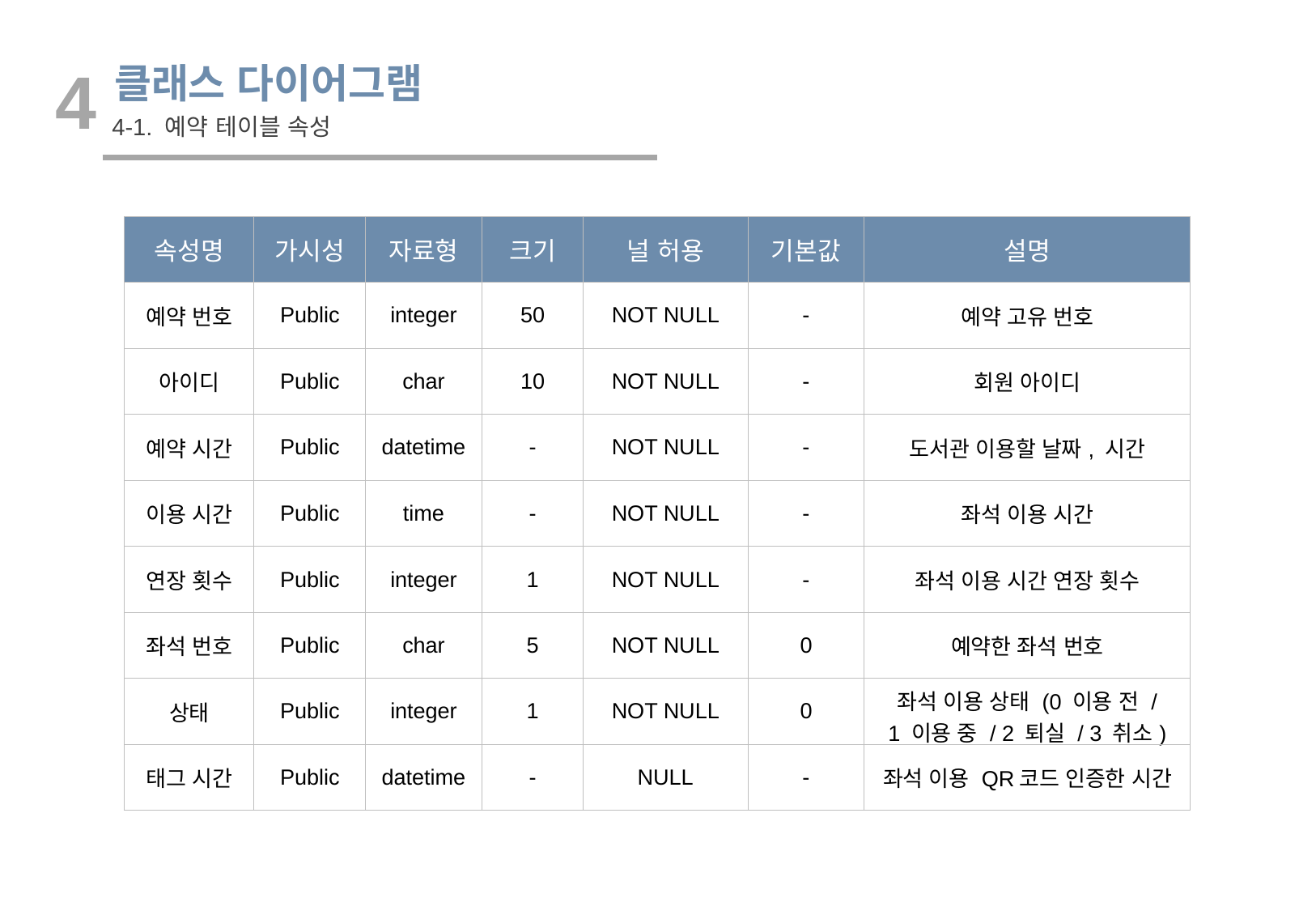

4
클래스 다이어그램
4-1. 예약 테이블 속성
| 속성명 | 가시성 | 자료형 | 크기 | 널 허용 | 기본값 | 설명 |
| --- | --- | --- | --- | --- | --- | --- |
| 예약 번호 | Public | integer | 50 | NOT NULL | - | 예약 고유 번호 |
| 아이디 | Public | char | 10 | NOT NULL | - | 회원 아이디 |
| 예약 시간 | Public | datetime | - | NOT NULL | - | 도서관 이용할 날짜, 시간 |
| 이용 시간 | Public | time | - | NOT NULL | - | 좌석 이용 시간 |
| 연장 횟수 | Public | integer | 1 | NOT NULL | - | 좌석 이용 시간 연장 횟수 |
| 좌석 번호 | Public | char | 5 | NOT NULL | 0 | 예약한 좌석 번호 |
| 상태 | Public | integer | 1 | NOT NULL | 0 | 좌석 이용 상태 (0 이용 전 / 1 이용 중 / 2 퇴실 / 3 취소) |
| 태그 시간 | Public | datetime | - | NULL | - | 좌석 이용 QR코드 인증한 시간 |